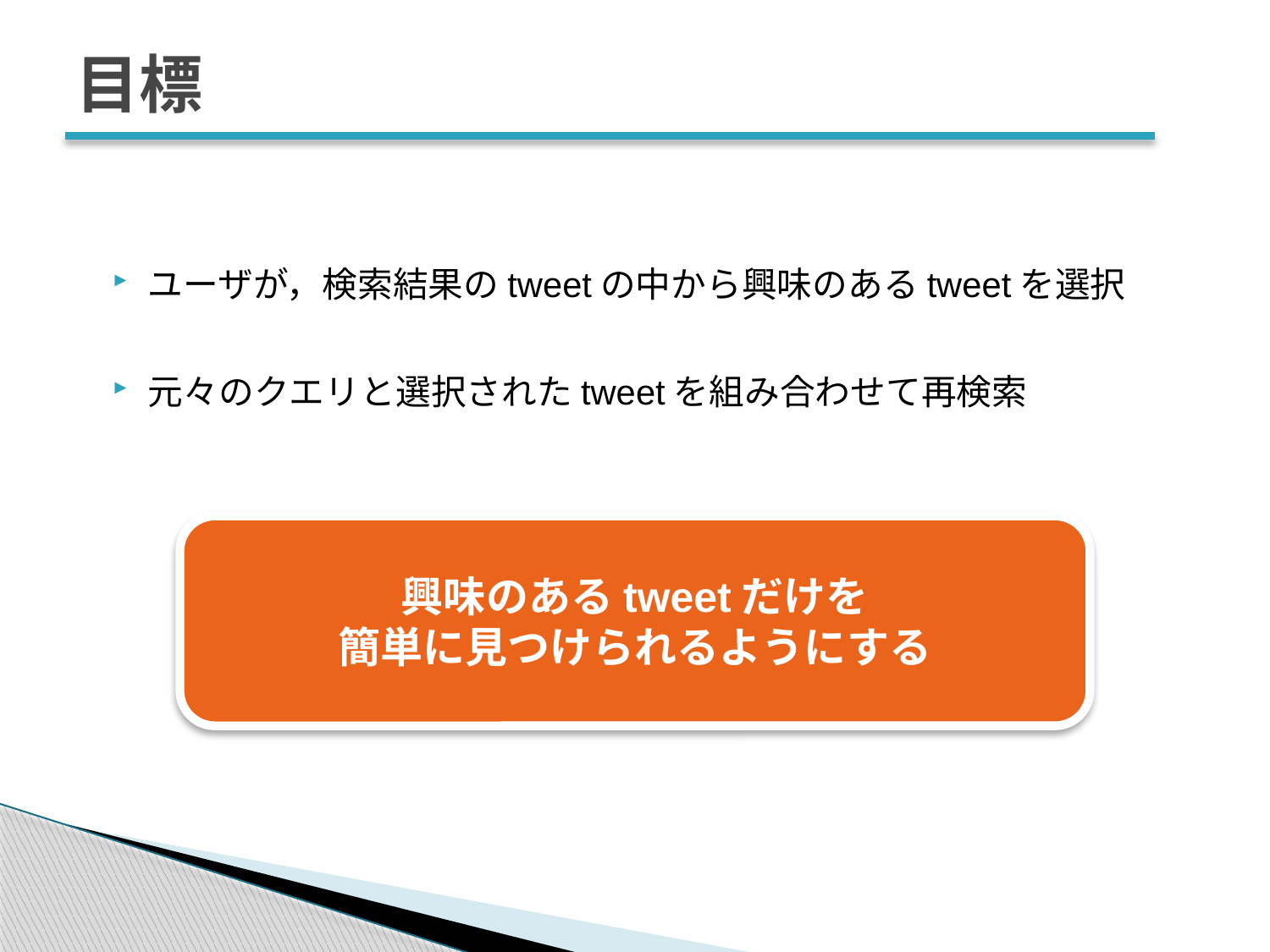

# 目標
ユーザが，検索結果のtweetの中から興味のあるtweetを選択

元々のクエリと選択されたtweetを組み合わせて再検索

興味のあるtweetだけを
簡単に見つけられるようにする